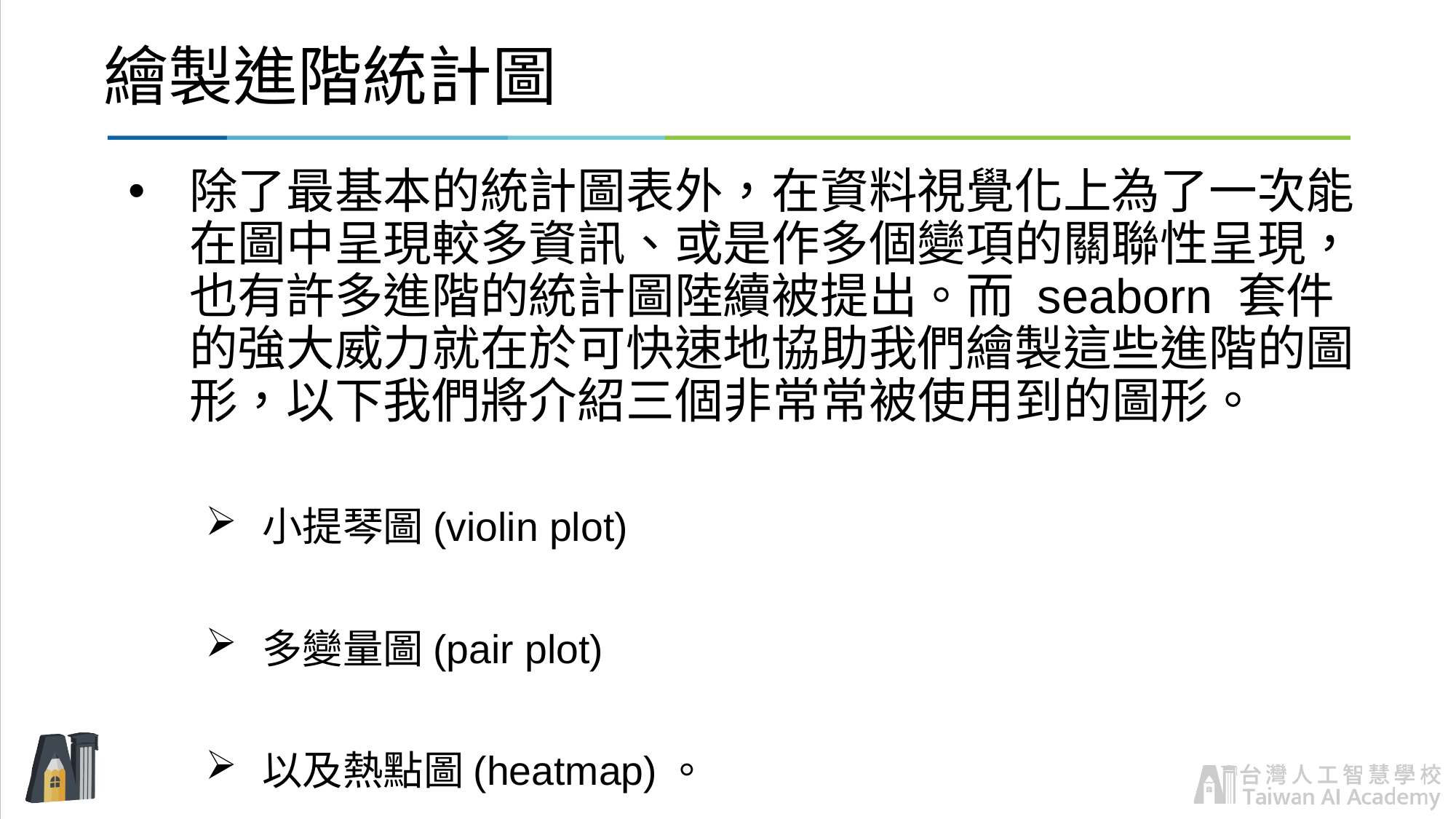

# 繪製進階統計圖
除了最基本的統計圖表外，在資料視覺化上為了一次能在圖中呈現較多資訊、或是作多個變項的關聯性呈現，也有許多進階的統計圖陸續被提出。而 seaborn 套件的強大威力就在於可快速地協助我們繪製這些進階的圖形，以下我們將介紹三個非常常被使用到的圖形。

小提琴圖(violin plot)

多變量圖(pair plot)

以及熱點圖(heatmap)。